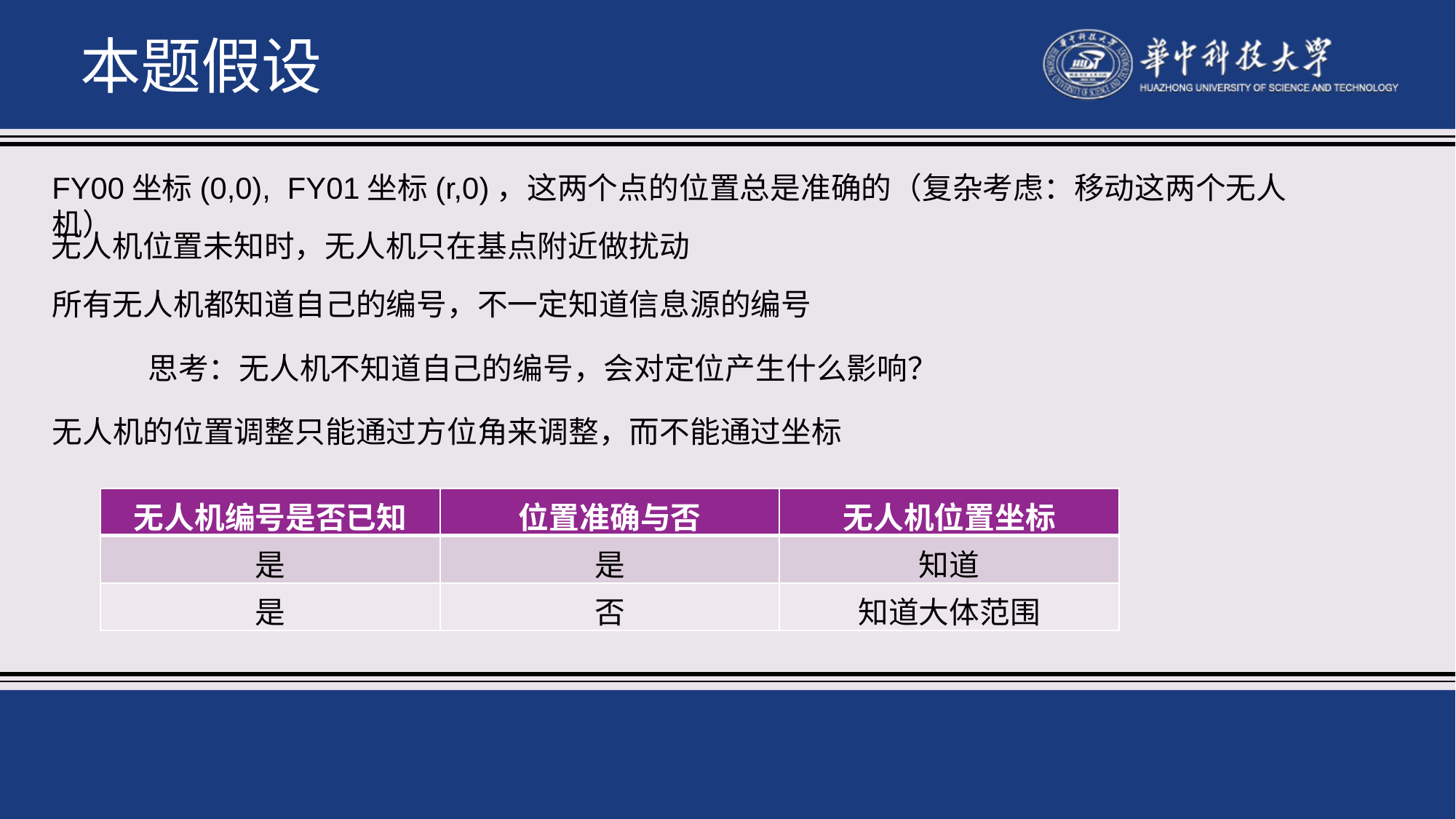

本题假设
FY00坐标(0,0),  FY01坐标(r,0)，这两个点的位置总是准确的（复杂考虑：移动这两个无人机）
无人机位置未知时，无人机只在基点附近做扰动
所有无人机都知道自己的编号，不一定知道信息源的编号
思考：无人机不知道自己的编号，会对定位产生什么影响？
无人机的位置调整只能通过方位角来调整，而不能通过坐标
| 无人机编号是否已知 | 位置准确与否 | 无人机位置坐标 |
| --- | --- | --- |
| 是 | 是 | 知道 |
| 是 | 否 | 知道大体范围 |